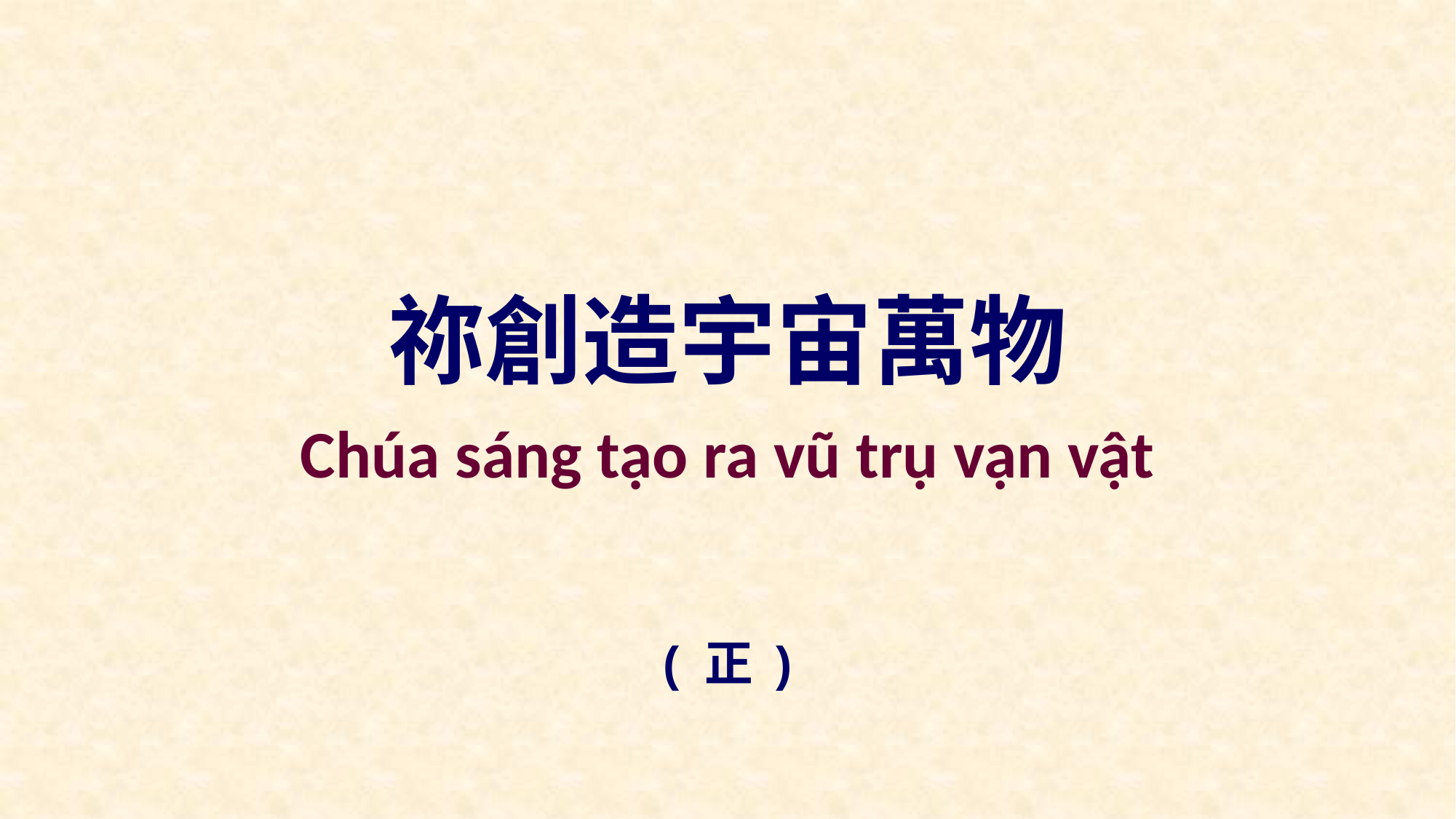

祢創造宇宙萬物
Chúa sáng tạo ra vũ trụ vạn vật
( 正 )